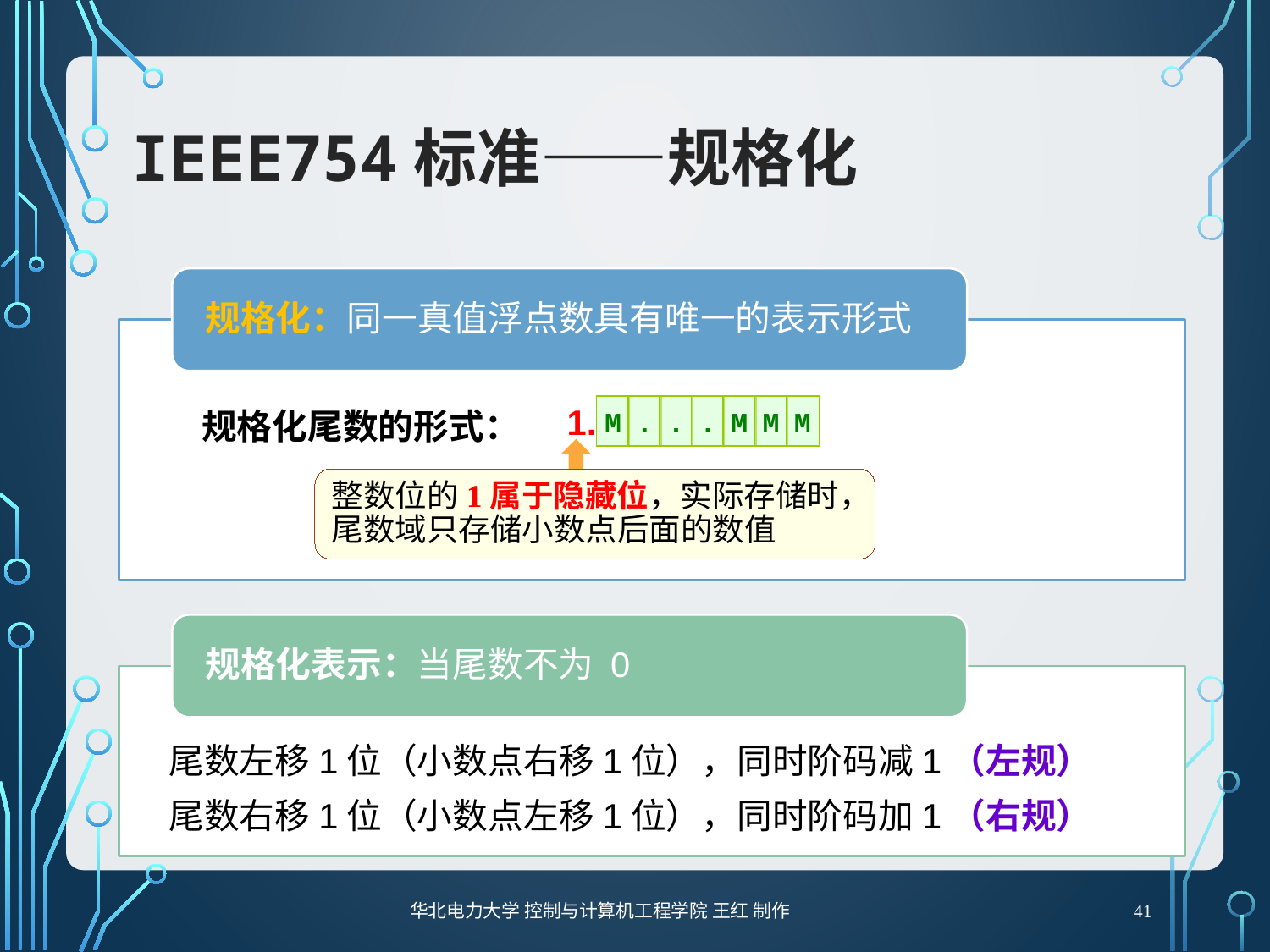

# IEEE754标准——规格化
规格化：同一真值浮点数具有唯一的表示形式
规格化尾数的形式：
1.
M
.
.
.
M
M
M

整数位的1属于隐藏位，实际存储时，尾数域只存储小数点后面的数值
规格化表示：当尾数不为 0
尾数左移1位（小数点右移1位），同时阶码减1（左规）
尾数右移1位（小数点左移1位），同时阶码加1（右规）
41
华北电力大学 控制与计算机工程学院 王红 制作